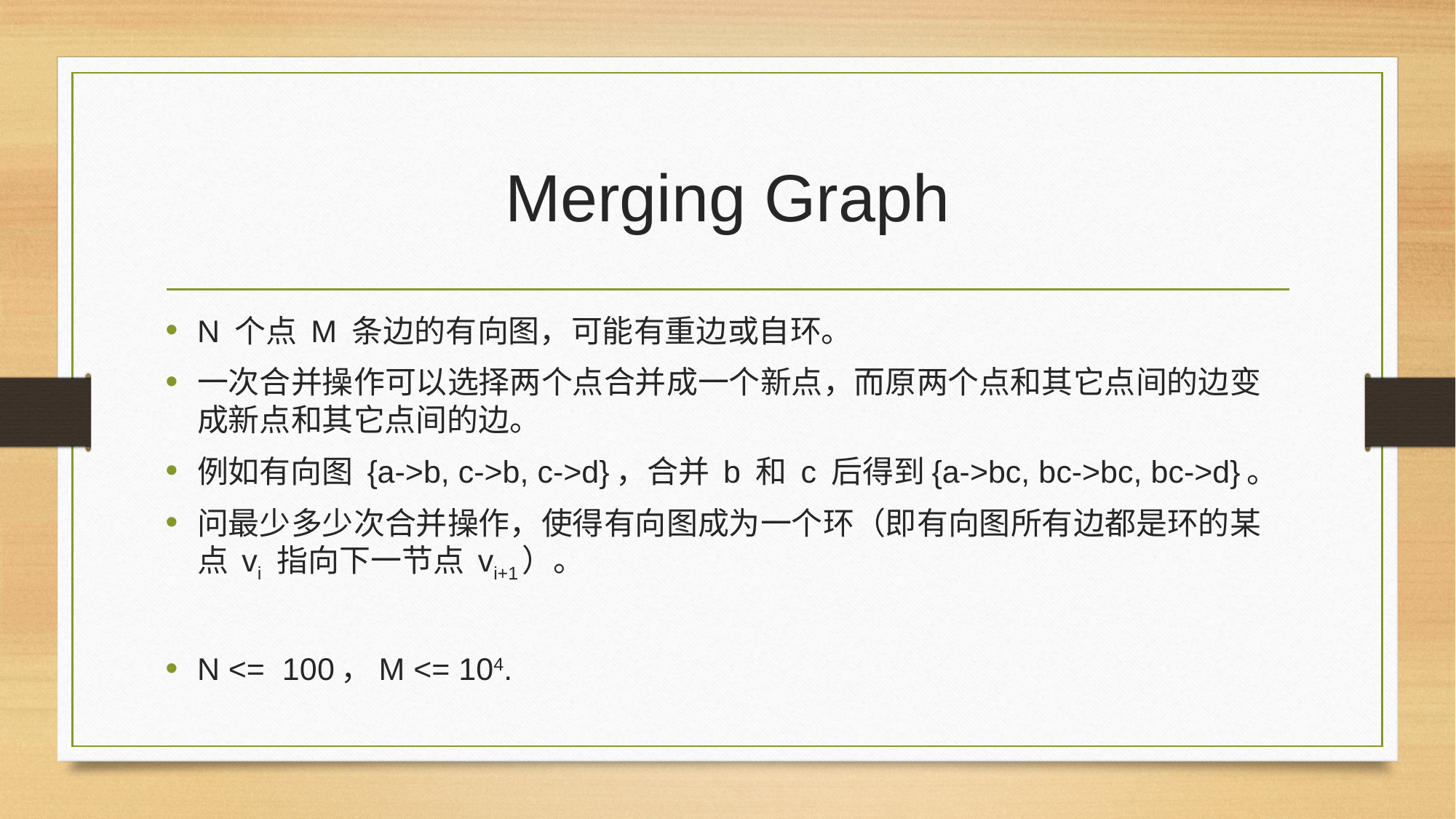

# Merging Graph
N 个点 M 条边的有向图，可能有重边或自环。
一次合并操作可以选择两个点合并成一个新点，而原两个点和其它点间的边变成新点和其它点间的边。
例如有向图 {a->b, c->b, c->d}，合并 b 和 c 后得到{a->bc, bc->bc, bc->d}。
问最少多少次合并操作，使得有向图成为一个环（即有向图所有边都是环的某点 vi 指向下一节点 vi+1）。

N <=  100，M <= 104.